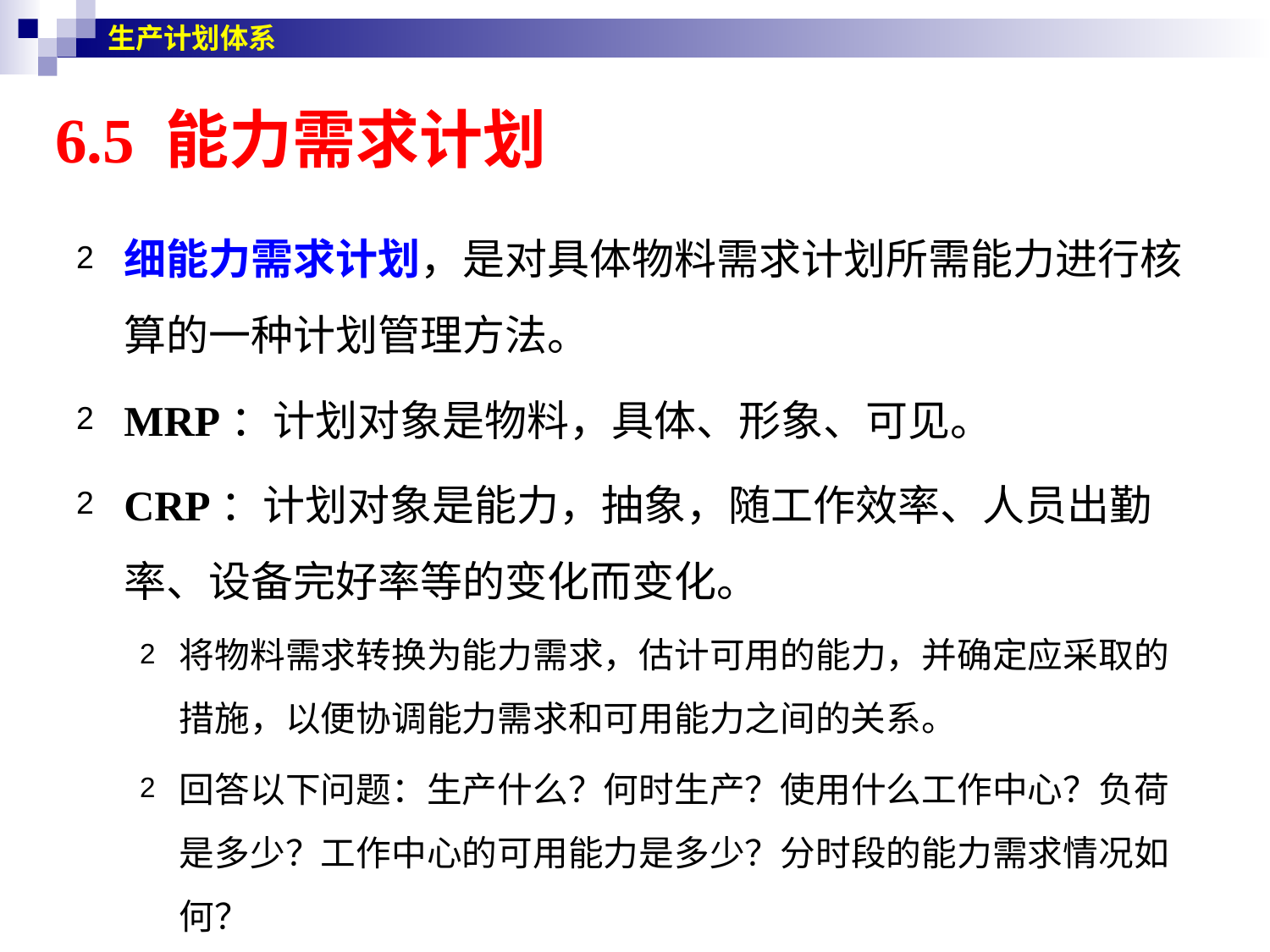

生产计划体系
# 6.5 能力需求计划
细能力需求计划，是对具体物料需求计划所需能力进行核算的一种计划管理方法。
MRP：计划对象是物料，具体、形象、可见。
CRP：计划对象是能力，抽象，随工作效率、人员出勤率、设备完好率等的变化而变化。
将物料需求转换为能力需求，估计可用的能力，并确定应采取的措施，以便协调能力需求和可用能力之间的关系。
回答以下问题：生产什么？何时生产？使用什么工作中心？负荷是多少？工作中心的可用能力是多少？分时段的能力需求情况如何？